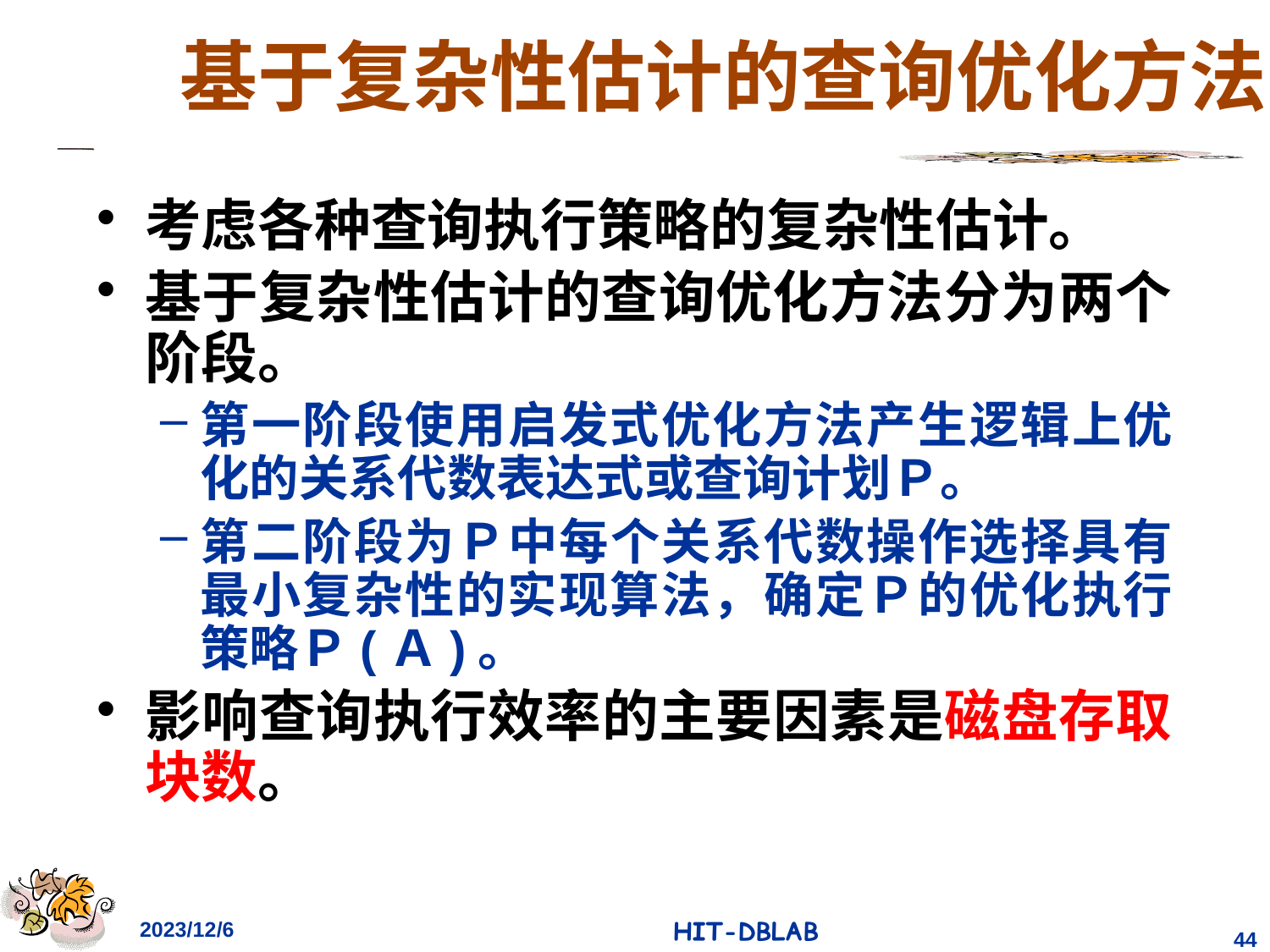

# 基于复杂性估计的查询优化方法
考虑各种查询执行策略的复杂性估计。
基于复杂性估计的查询优化方法分为两个阶段。
第一阶段使用启发式优化方法产生逻辑上优化的关系代数表达式或查询计划Ｐ。
第二阶段为Ｐ中每个关系代数操作选择具有最小复杂性的实现算法，确定Ｐ的优化执行策略Ｐ(Ａ)。
影响查询执行效率的主要因素是磁盘存取块数。
2023/12/6
HIT-DBLAB

44